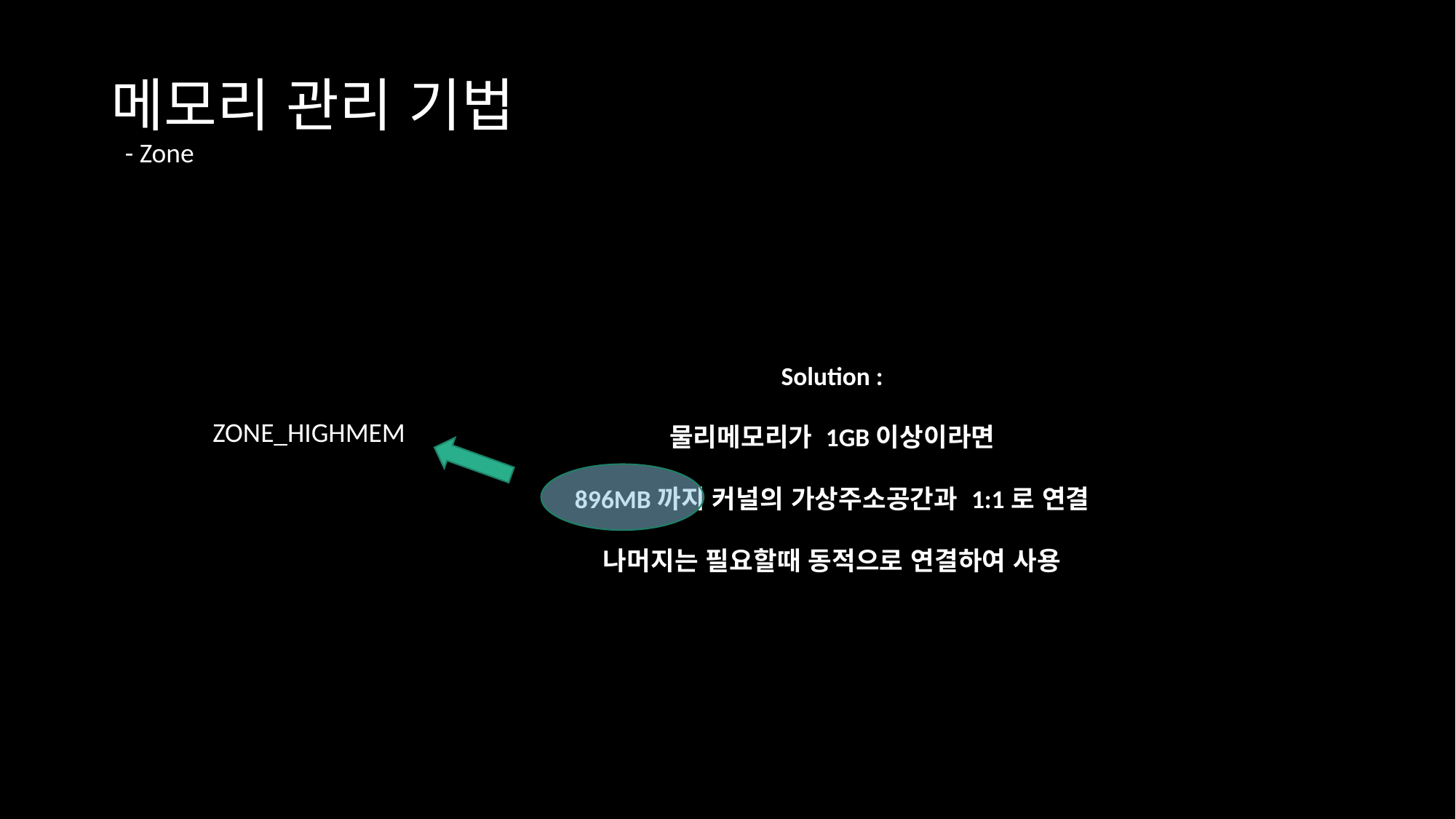

# 메모리 관리 기법 - Zone
Solution :
물리메모리가 1GB이상이라면
896MB까지 커널의 가상주소공간과 1:1로 연결
나머지는 필요할때 동적으로 연결하여 사용

ZONE_HIGHMEM